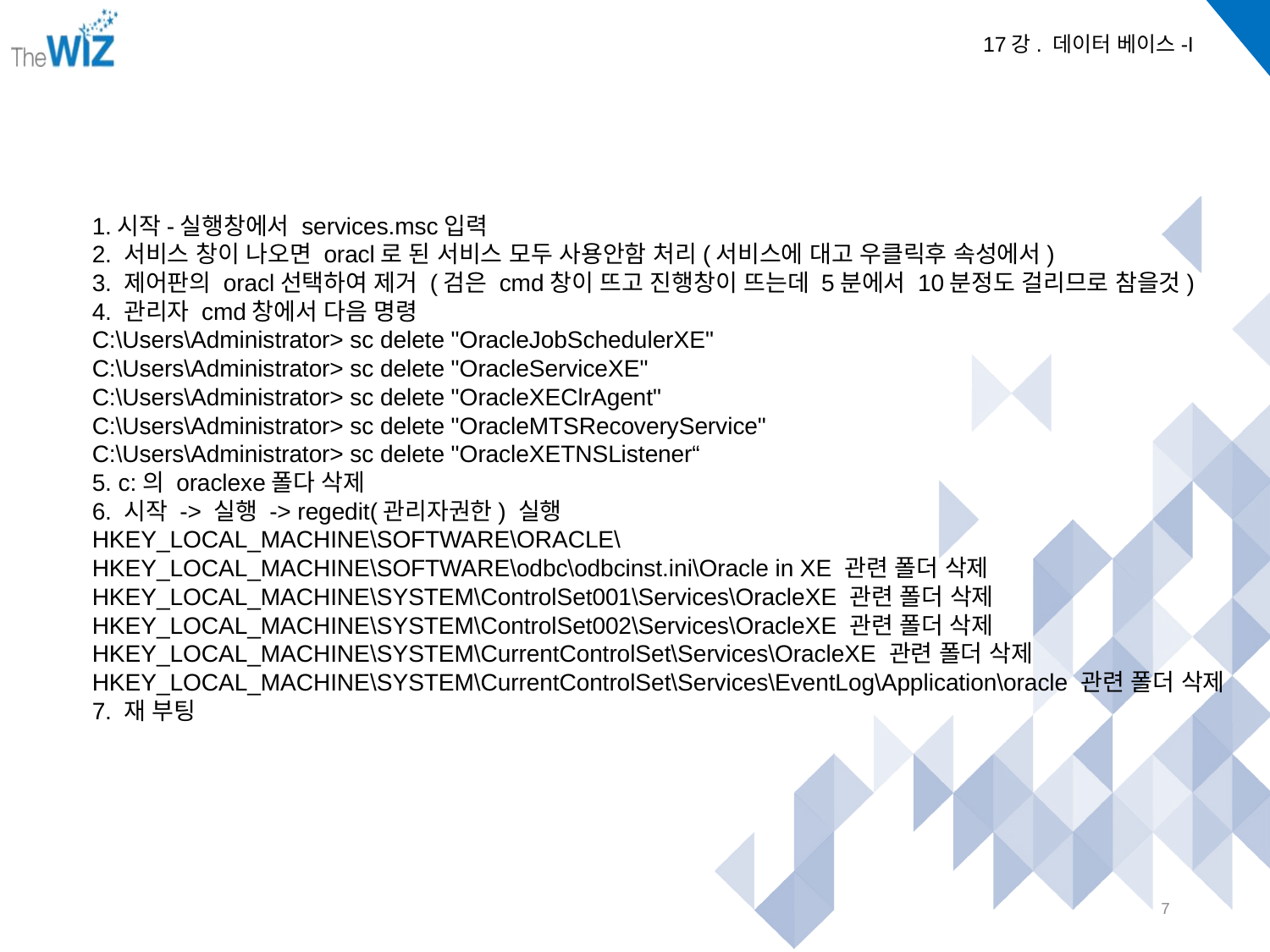

1.시작-실행창에서 services.msc입력
2. 서비스 창이 나오면 oracl로 된 서비스 모두 사용안함 처리(서비스에 대고 우클릭후 속성에서)
3. 제어판의 oracl선택하여 제거 (검은 cmd창이 뜨고 진행창이 뜨는데 5분에서 10분정도 걸리므로 참을것)
4. 관리자 cmd창에서 다음 명령
C:\Users\Administrator> sc delete "OracleJobSchedulerXE"
C:\Users\Administrator> sc delete "OracleServiceXE"
C:\Users\Administrator> sc delete "OracleXEClrAgent"
C:\Users\Administrator> sc delete "OracleMTSRecoveryService"
C:\Users\Administrator> sc delete "OracleXETNSListener“
5. c:의 oraclexe폴다 삭제
6. 시작 -> 실행 -> regedit(관리자권한) 실행
HKEY_LOCAL_MACHINE\SOFTWARE\ORACLE\
HKEY_LOCAL_MACHINE\SOFTWARE\odbc\odbcinst.ini\Oracle in XE 관련 폴더 삭제
HKEY_LOCAL_MACHINE\SYSTEM\ControlSet001\Services\OracleXE 관련 폴더 삭제
HKEY_LOCAL_MACHINE\SYSTEM\ControlSet002\Services\OracleXE 관련 폴더 삭제
HKEY_LOCAL_MACHINE\SYSTEM\CurrentControlSet\Services\OracleXE 관련 폴더 삭제
HKEY_LOCAL_MACHINE\SYSTEM\CurrentControlSet\Services\EventLog\Application\oracle 관련 폴더 삭제
7. 재 부팅

7